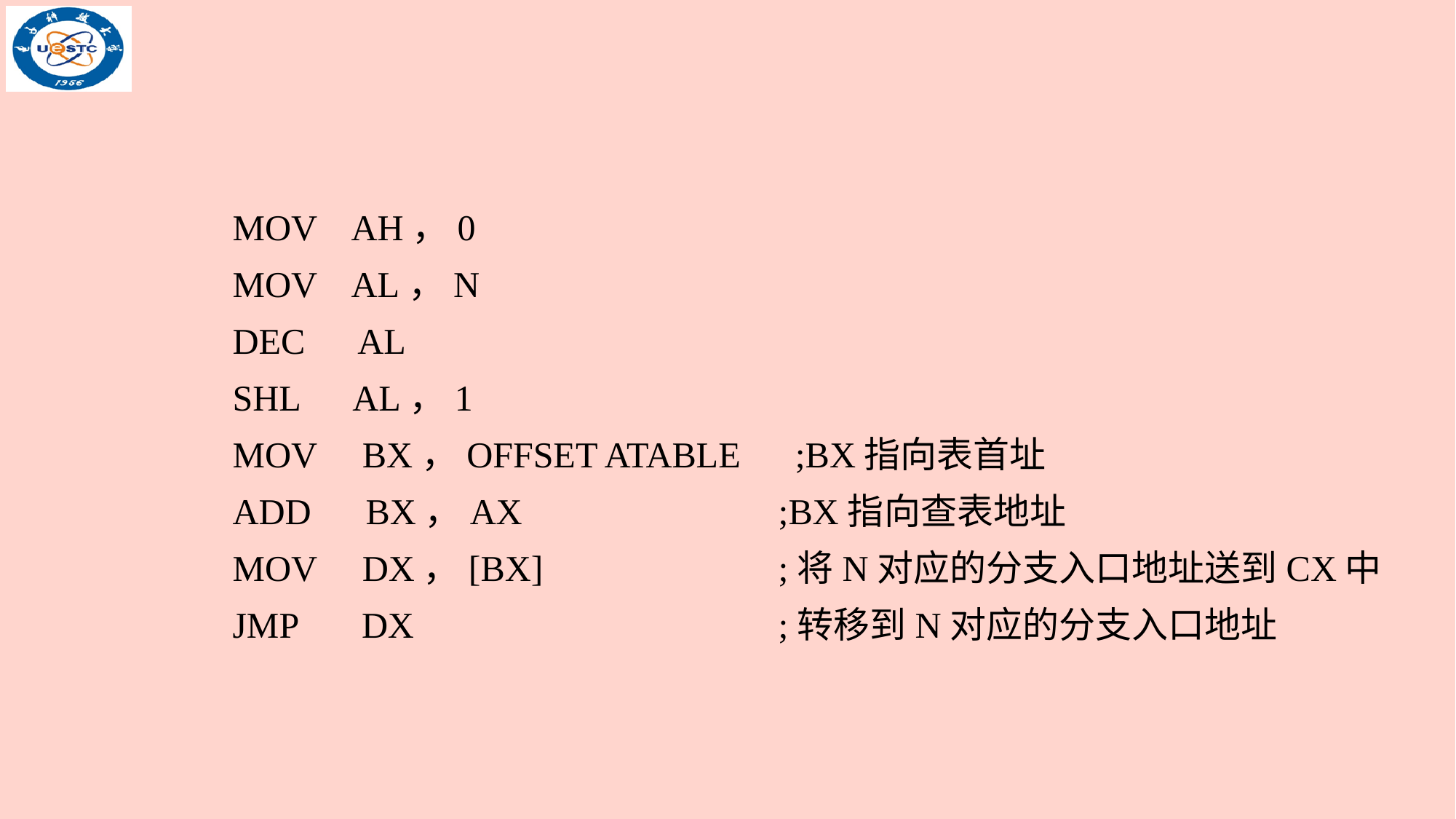

MOV    AH，0
MOV    AL，N
DEC      AL
SHL      AL，1
MOV     BX，OFFSET ATABLE      ;BX指向表首址
ADD      BX，AX                          	;BX指向查表地址
MOV     DX，[BX]           		;将N对应的分支入口地址送到CX中
JMP       DX                 		;转移到N对应的分支入口地址